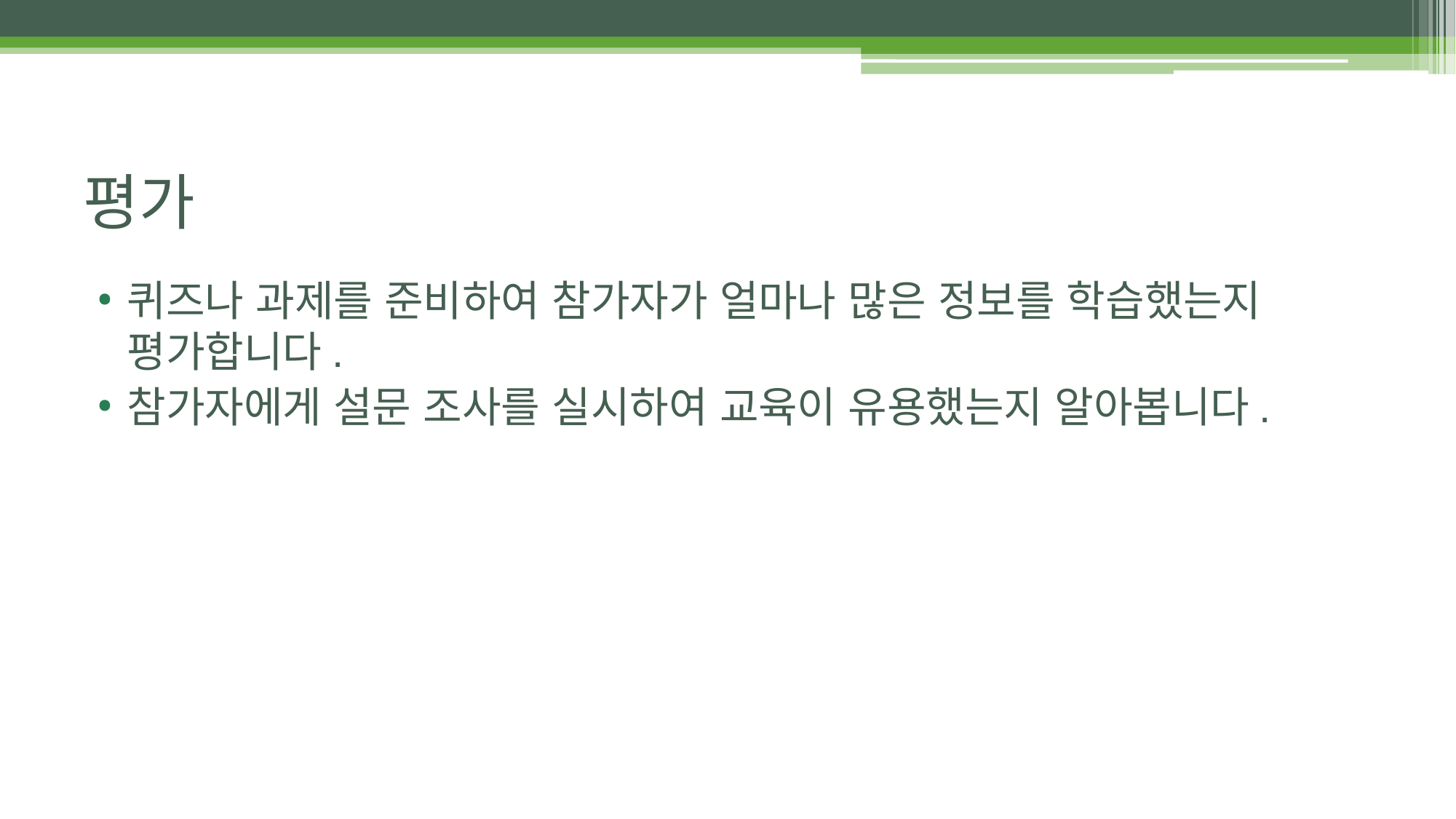

# 평가
퀴즈나 과제를 준비하여 참가자가 얼마나 많은 정보를 학습했는지 평가합니다.
참가자에게 설문 조사를 실시하여 교육이 유용했는지 알아봅니다.